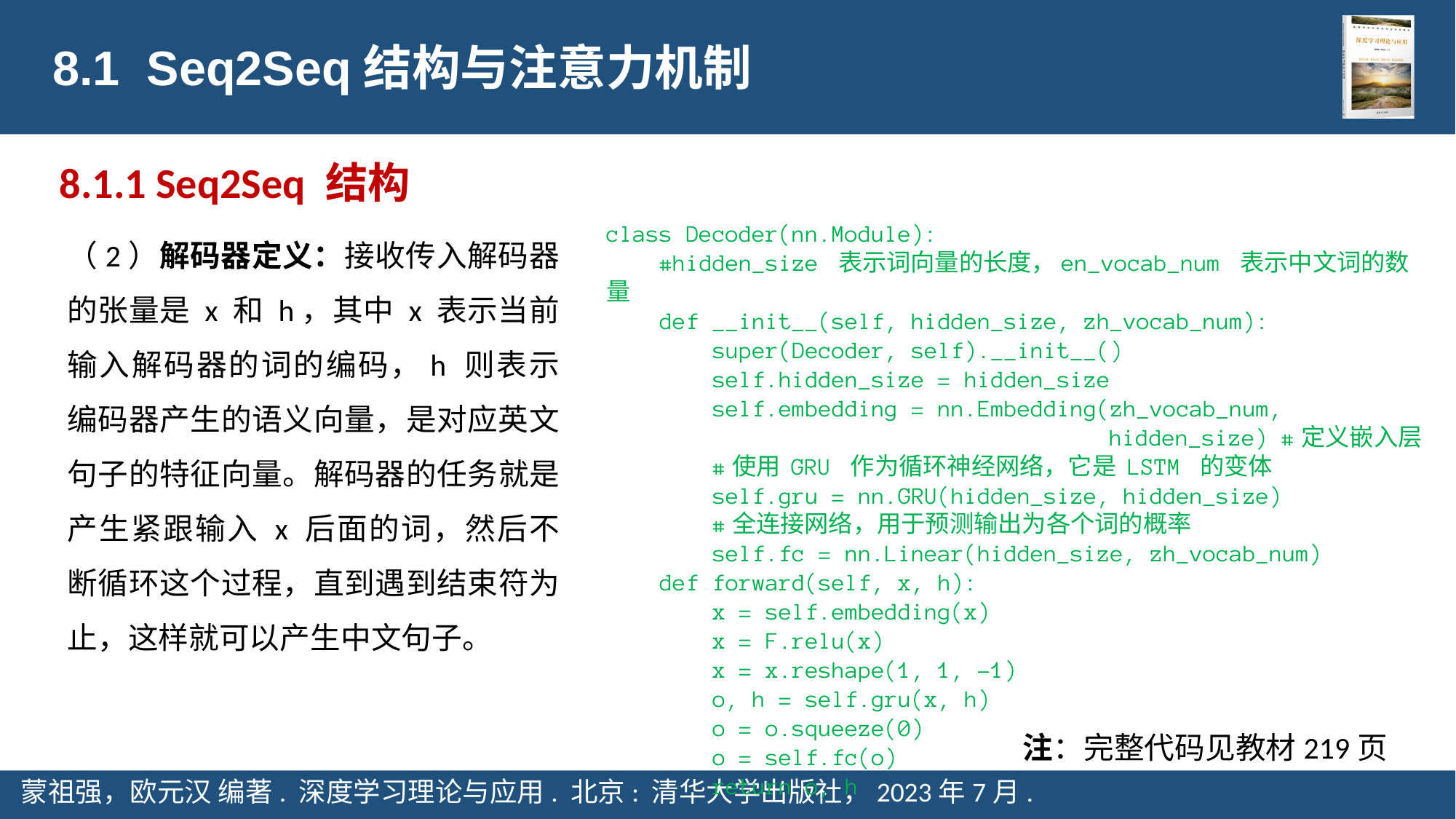

8.1  Seq2Seq结构与注意力机制
8.1.1 Seq2Seq 结构
（2）解码器定义：接收传入解码器的张量是 x 和 h，其中 x 表示当前输入解码器的词的编码，h 则表示编码器产生的语义向量，是对应英文句子的特征向量。解码器的任务就是产生紧跟输入 x 后面的词，然后不断循环这个过程，直到遇到结束符为止，这样就可以产生中文句子。

class Decoder(nn.Module):
    #hidden_size 表示词向量的长度，en_vocab_num 表示中文词的数量
    def __init__(self, hidden_size, zh_vocab_num):
        super(Decoder, self).__init__()
        self.hidden_size = hidden_size
        self.embedding = nn.Embedding(zh_vocab_num,					     hidden_size) #定义嵌入层
        #使用 GRU 作为循环神经网络，它是 LSTM 的变体
        self.gru = nn.GRU(hidden_size, hidden_size)
        #全连接网络，用于预测输出为各个词的概率
        self.fc = nn.Linear(hidden_size, zh_vocab_num)
    def forward(self, x, h):
        x = self.embedding(x)
        x = F.relu(x)
        x = x.reshape(1, 1, -1)
        o, h = self.gru(x, h)
        o = o.squeeze(0)
        o = self.fc(o)
        return o, h
注：完整代码见教材219页